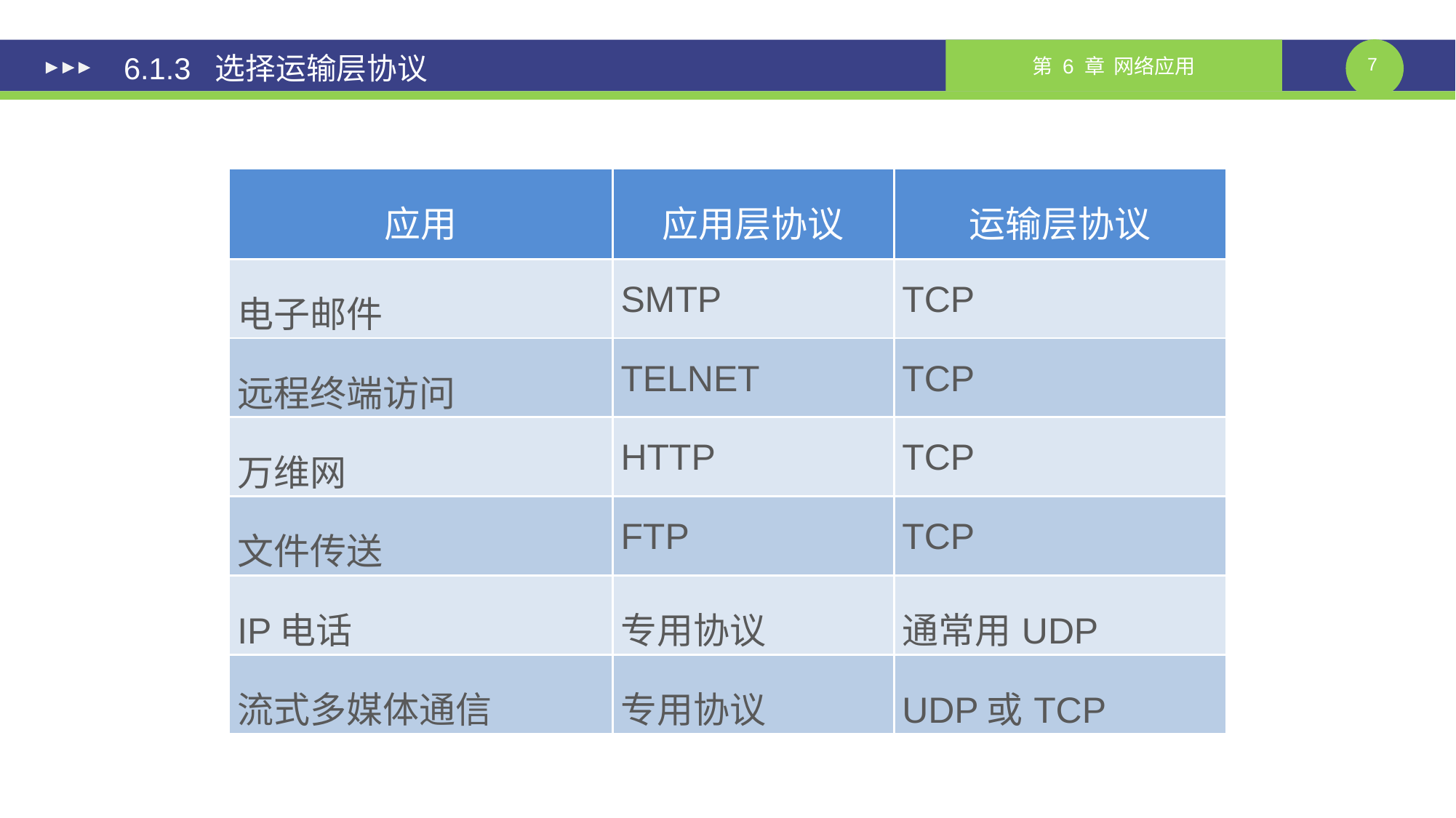

# 6.1.3  选择运输层协议
| 应用 | 应用层协议 | 运输层协议 |
| --- | --- | --- |
| 电子邮件 | SMTP | TCP |
| 远程终端访问 | TELNET | TCP |
| 万维网 | HTTP | TCP |
| 文件传送 | FTP | TCP |
| IP电话 | 专用协议 | 通常用UDP |
| 流式多媒体通信 | 专用协议 | UDP或TCP |
课件制作人：谢钧  谢希仁